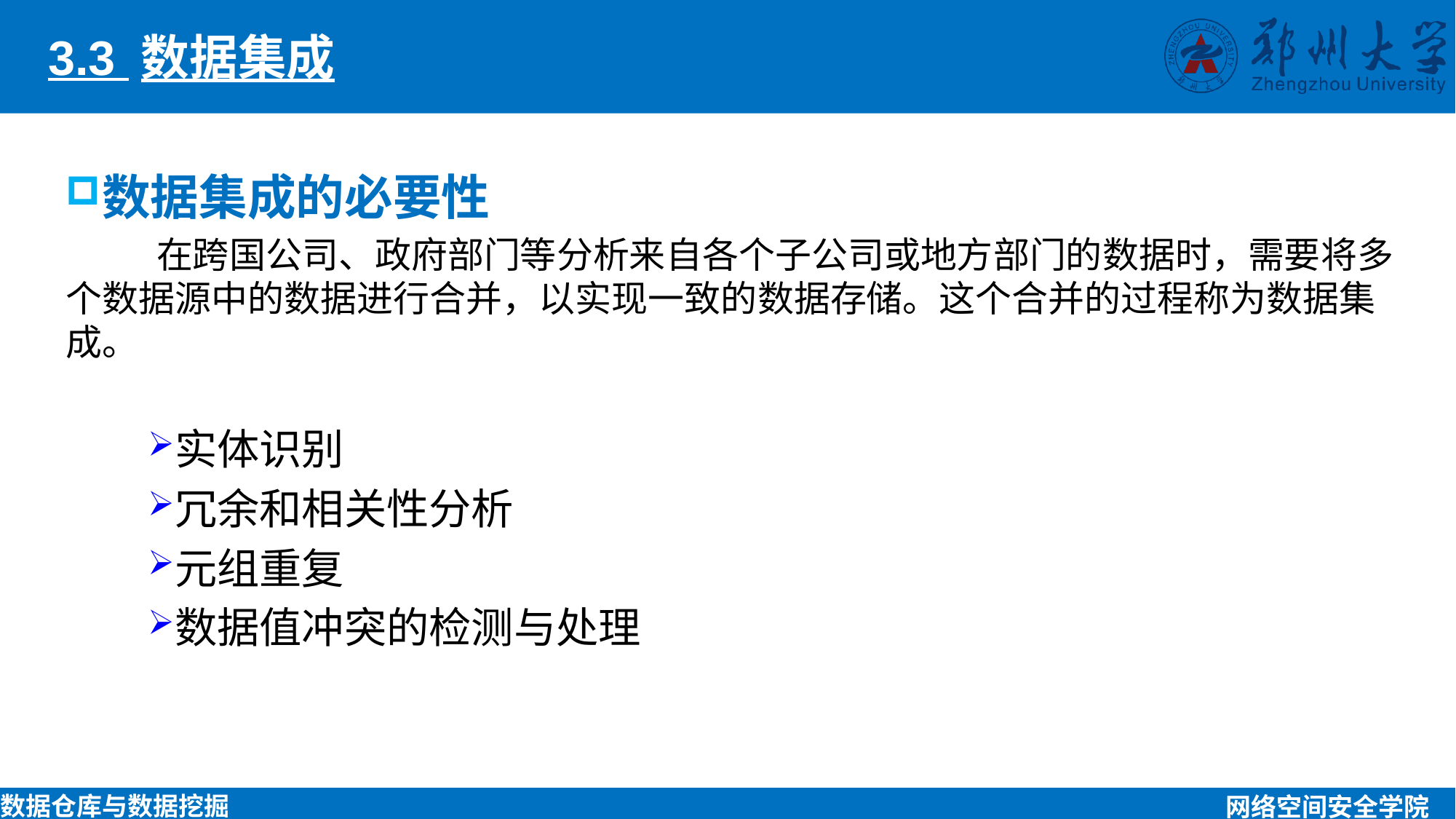

3.3 数据集成
数据集成的必要性
          在跨国公司、政府部门等分析来自各个子公司或地方部门的数据时，需要将多个数据源中的数据进行合并，以实现一致的数据存储。这个合并的过程称为数据集成。

实体识别
冗余和相关性分析
元组重复
数据值冲突的检测与处理